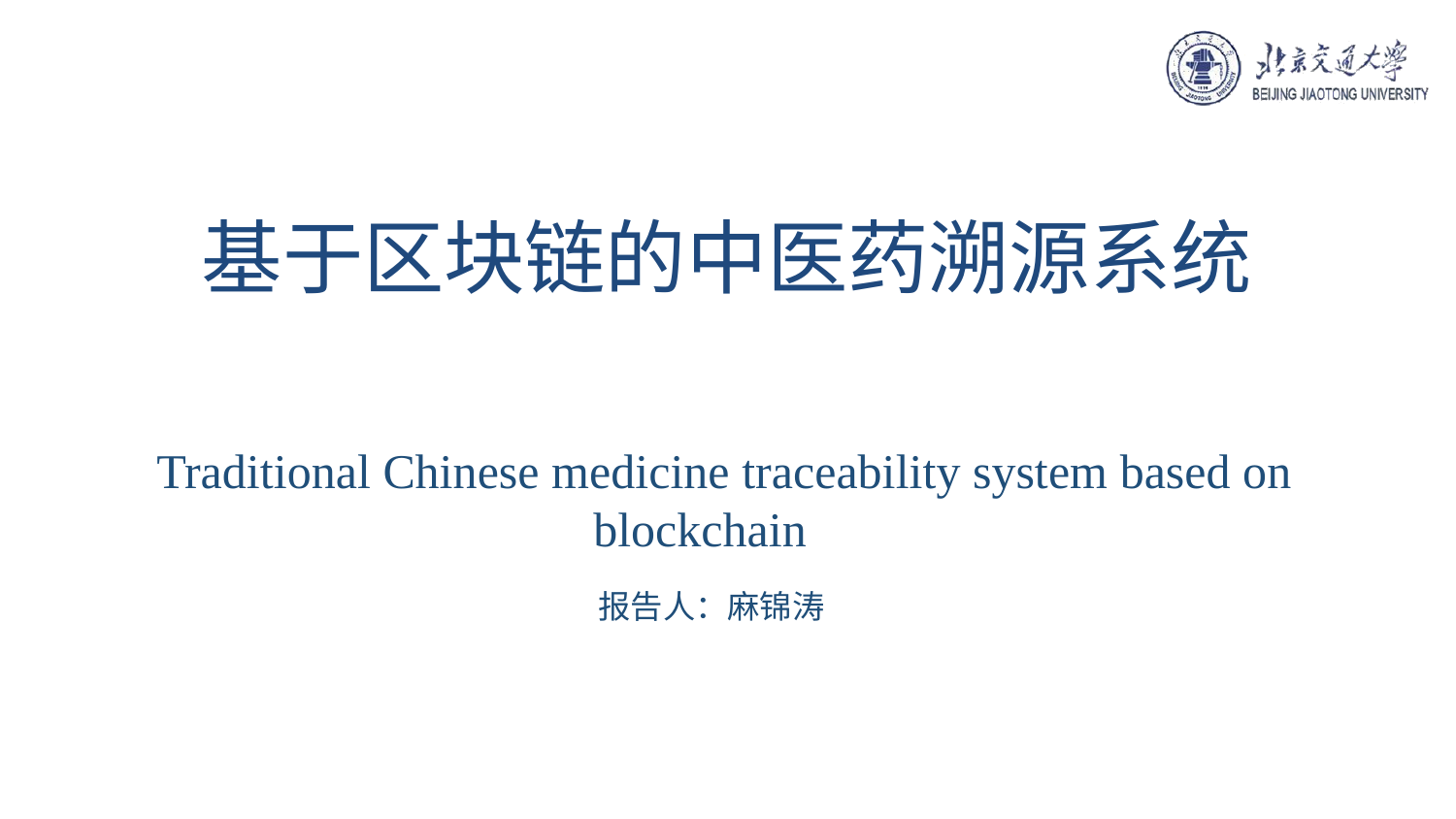

基于区块链的中医药溯源系统
Traditional Chinese medicine traceability system based on blockchain
报告人：麻锦涛